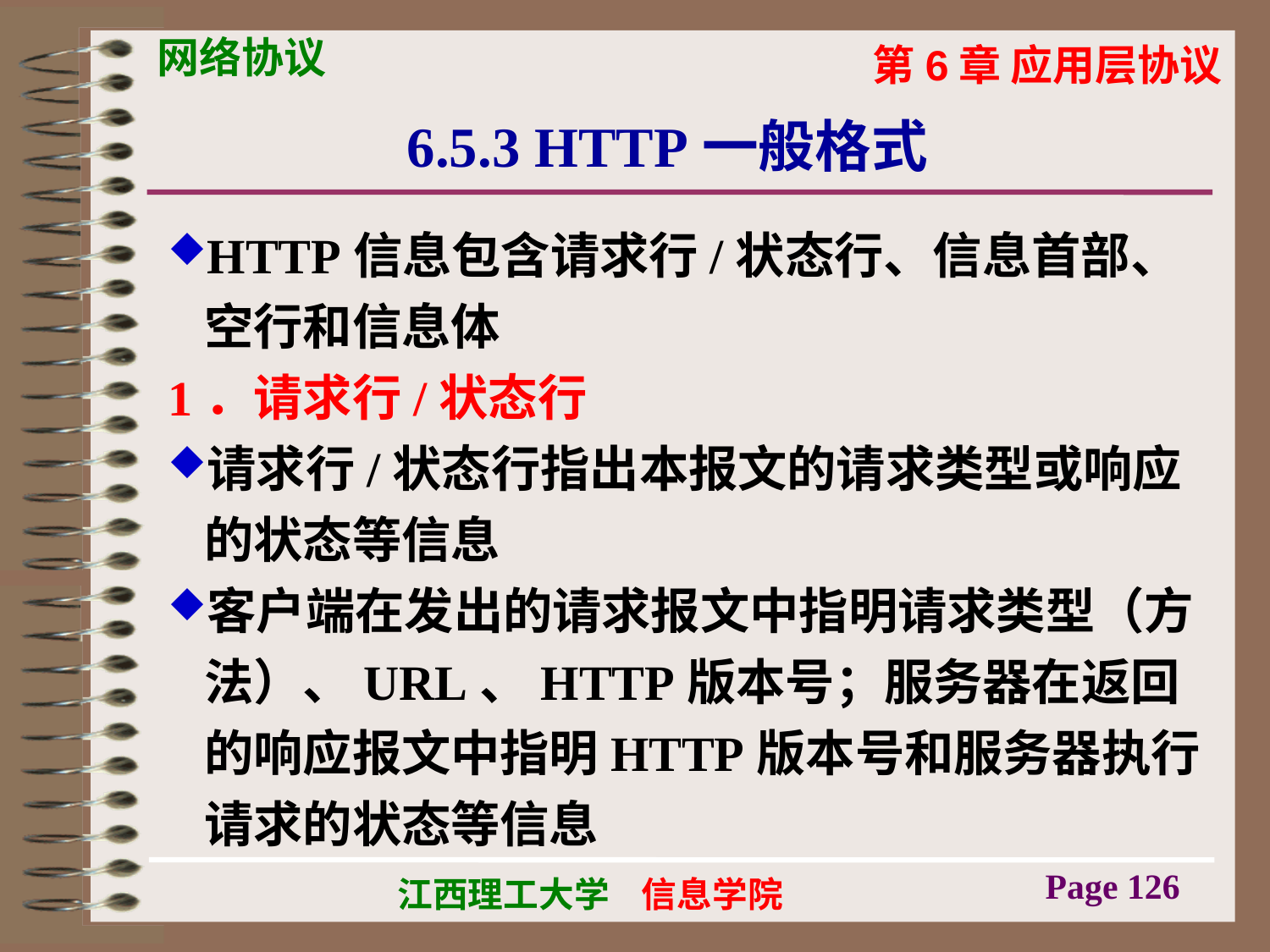

# 6.5.3 HTTP一般格式
HTTP信息包含请求行/状态行、信息首部、空行和信息体
1．请求行/状态行
请求行/状态行指出本报文的请求类型或响应的状态等信息
客户端在发出的请求报文中指明请求类型（方法）、URL、HTTP版本号；服务器在返回的响应报文中指明HTTP版本号和服务器执行请求的状态等信息
Page 126